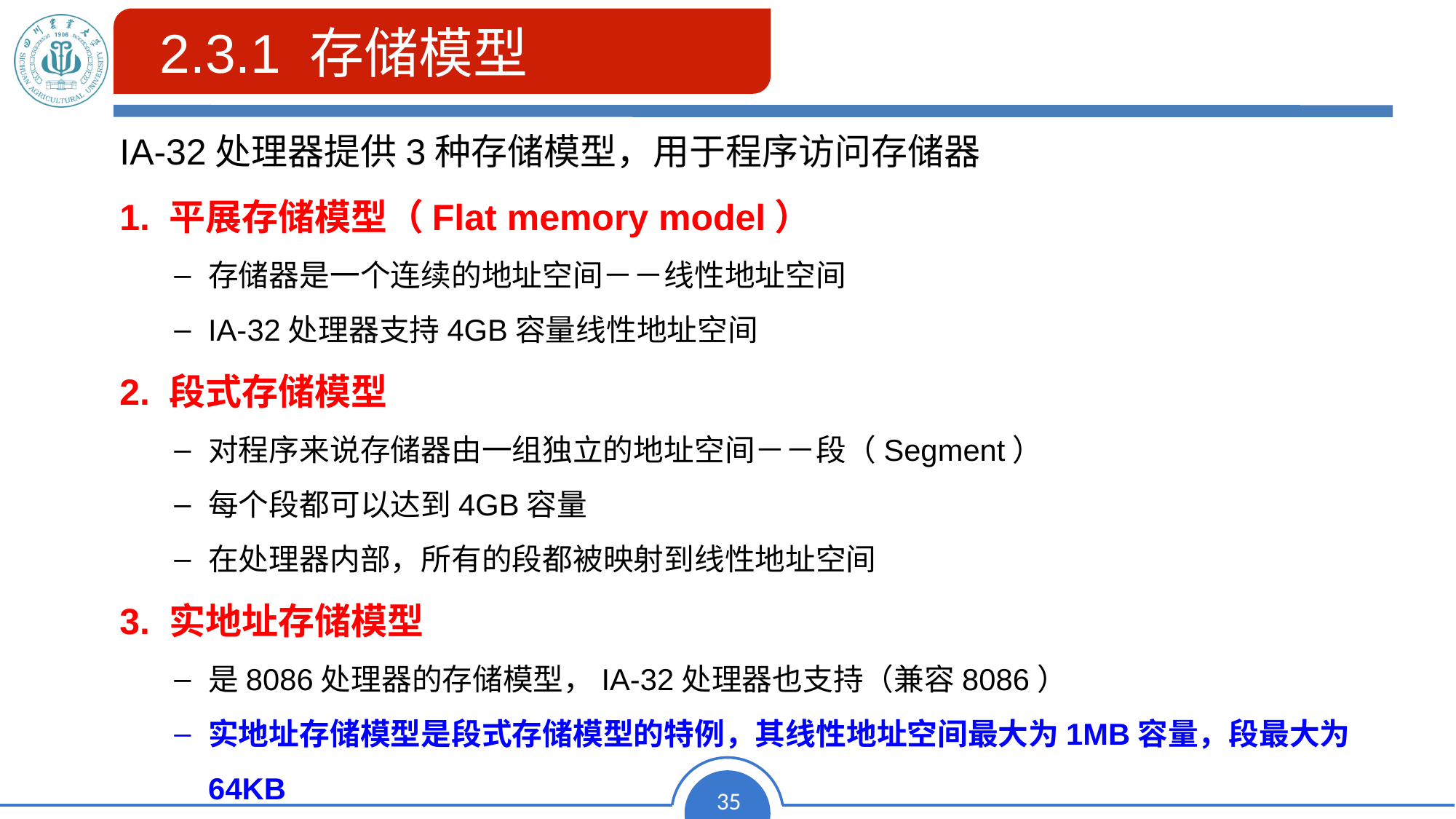

2.3.1 存储模型
# 2.3.1 存储模型
IA-32处理器提供3种存储模型，用于程序访问存储器
1. 平展存储模型（Flat memory model）
存储器是一个连续的地址空间－－线性地址空间
IA-32处理器支持4GB容量线性地址空间
2. 段式存储模型
对程序来说存储器由一组独立的地址空间－－段（Segment）
每个段都可以达到4GB容量
在处理器内部，所有的段都被映射到线性地址空间
3. 实地址存储模型
是8086处理器的存储模型，IA-32处理器也支持（兼容8086）
实地址存储模型是段式存储模型的特例，其线性地址空间最大为1MB容量，段最大为64KB